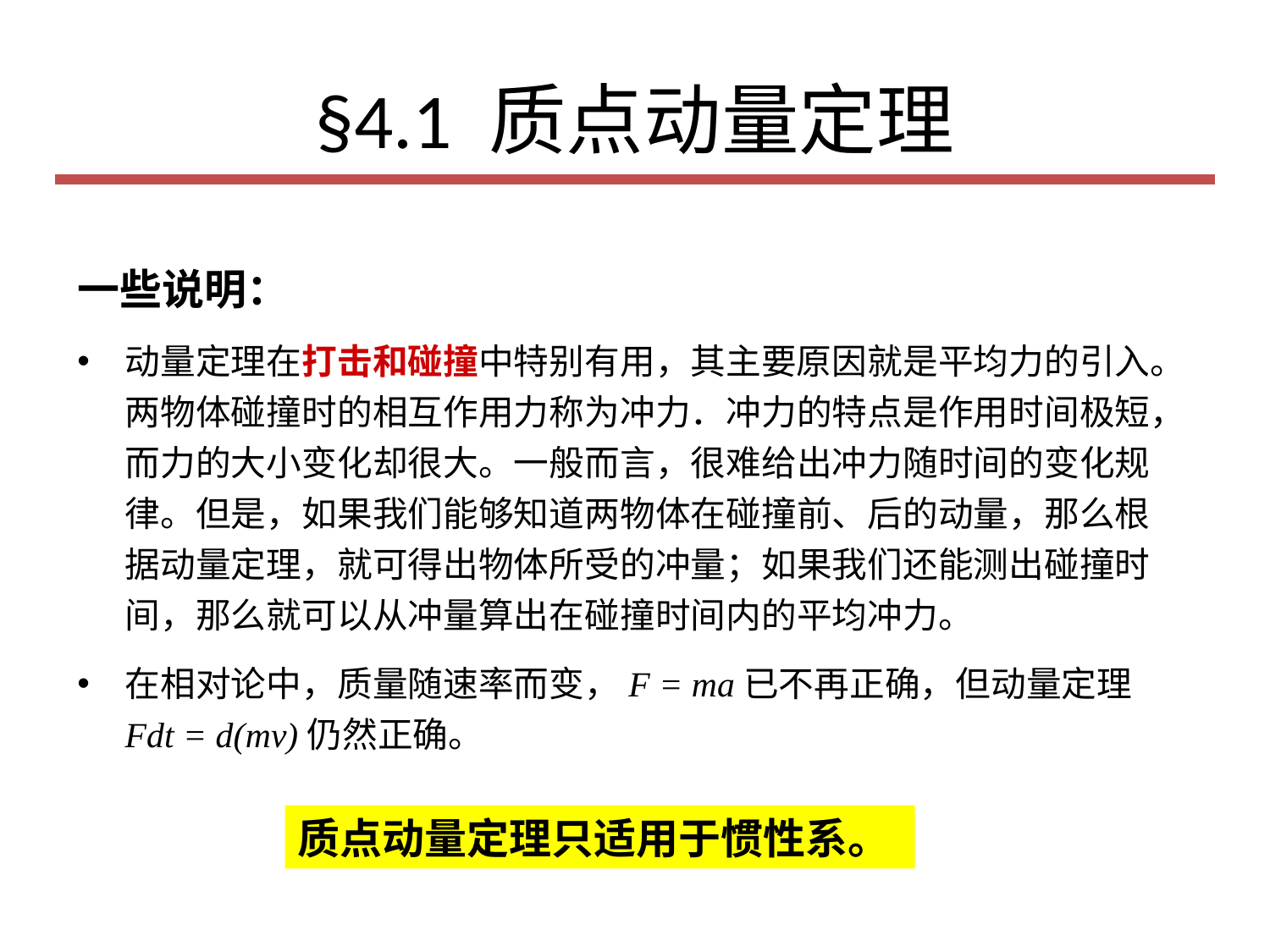

# §4.1 质点动量定理

一些说明：
动量定理在打击和碰撞中特别有用，其主要原因就是平均力的引入。两物体碰撞时的相互作用力称为冲力．冲力的特点是作用时间极短，而力的大小变化却很大。一般而言，很难给出冲力随时间的变化规律。但是，如果我们能够知道两物体在碰撞前、后的动量，那么根据动量定理，就可得出物体所受的冲量；如果我们还能测出碰撞时间，那么就可以从冲量算出在碰撞时间内的平均冲力。
在相对论中，质量随速率而变，F = ma已不再正确，但动量定理Fdt = d(mv)仍然正确。
质点动量定理只适用于惯性系。